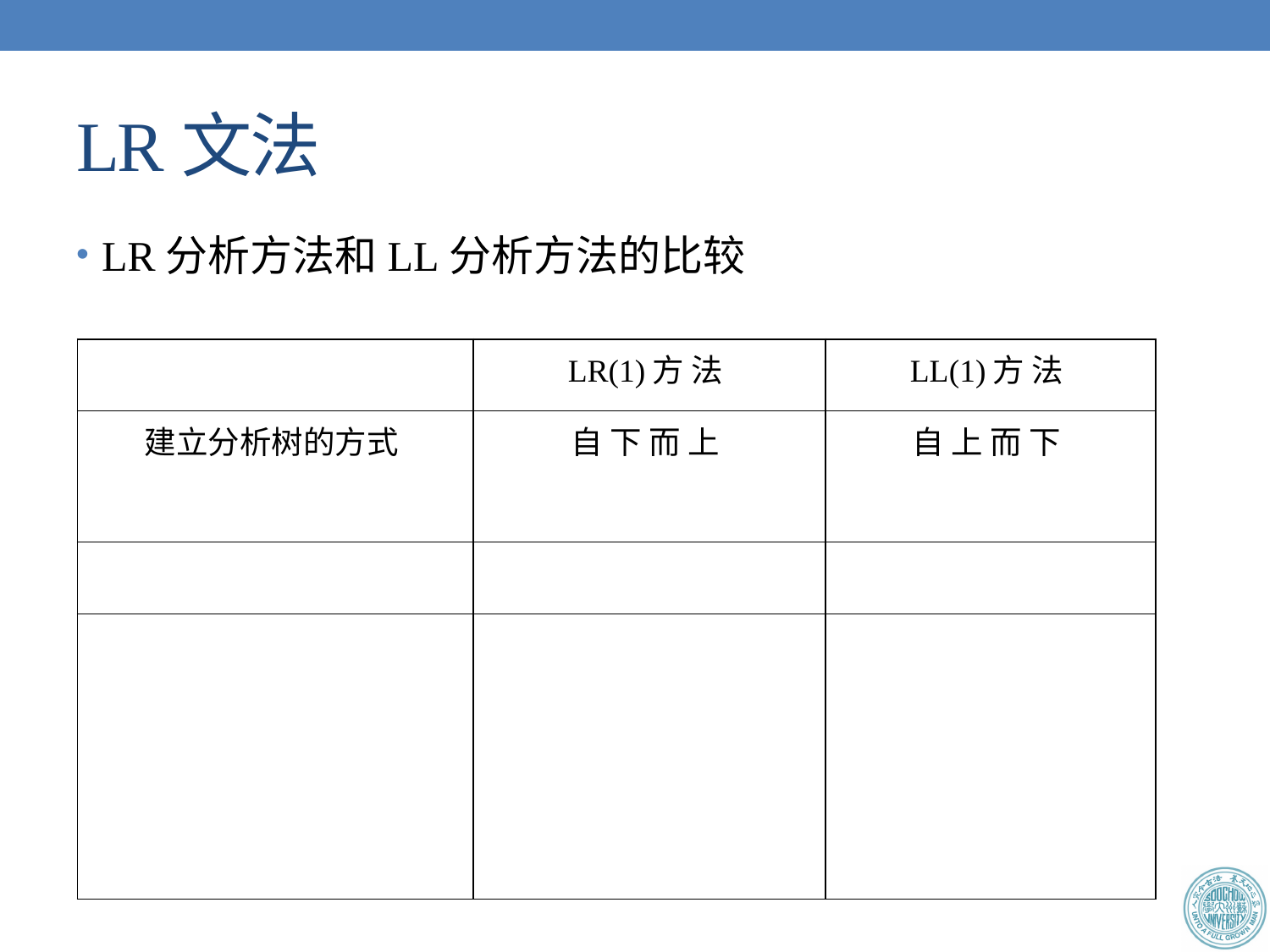

# LR文法
LR分析方法和LL分析方法的比较
|  | LR(1)方 法 | LL(1)方 法 |
| --- | --- | --- |
| 建立分析树的方式 | 自 下 而 上 | 自 上 而 下 |
|  |  |  |
|  |  |  |